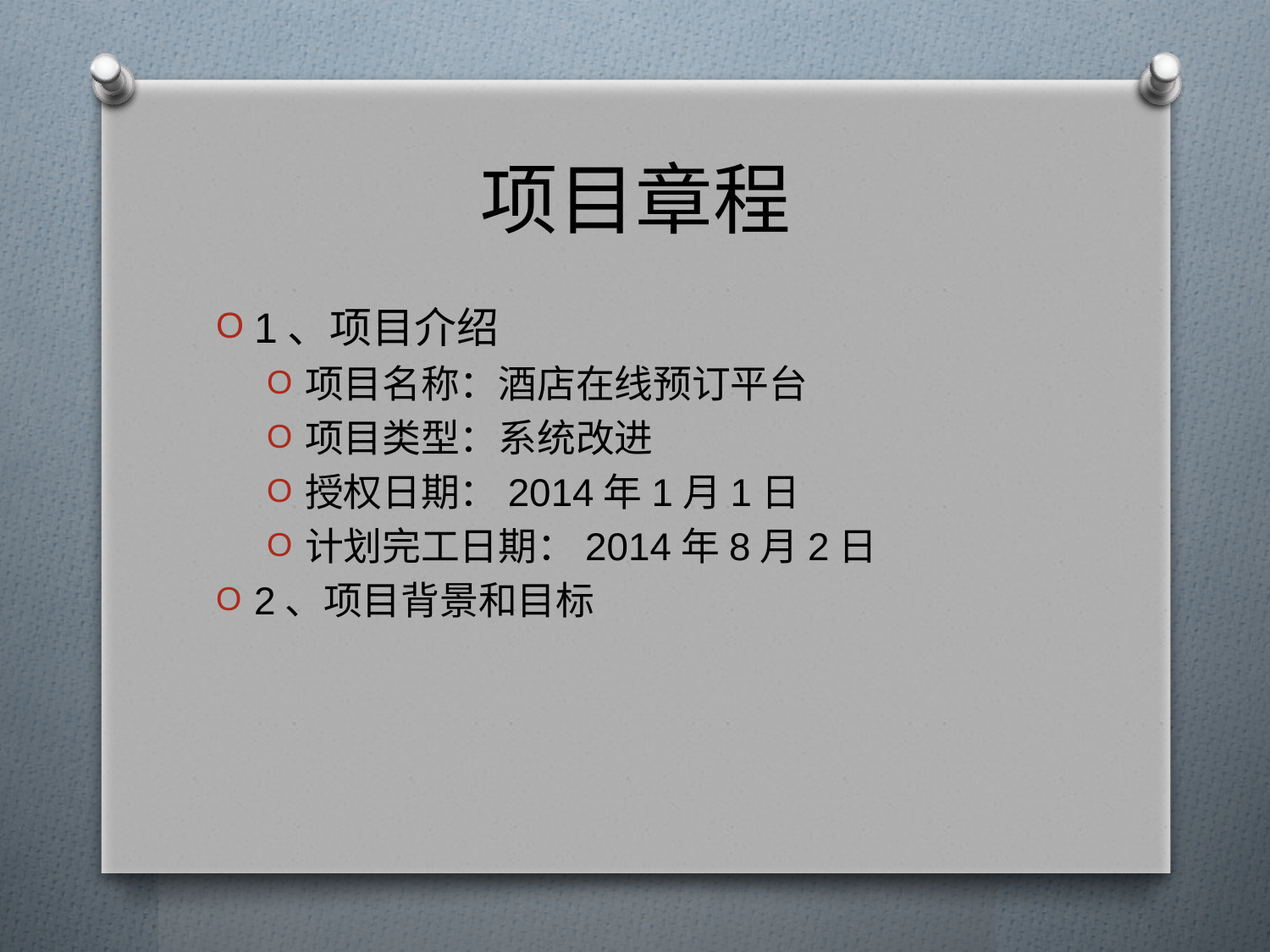

# 项目章程
1、项目介绍
项目名称：酒店在线预订平台
项目类型：系统改进
授权日期：2014年1月1日
计划完工日期：2014年8月2日
2、项目背景和目标